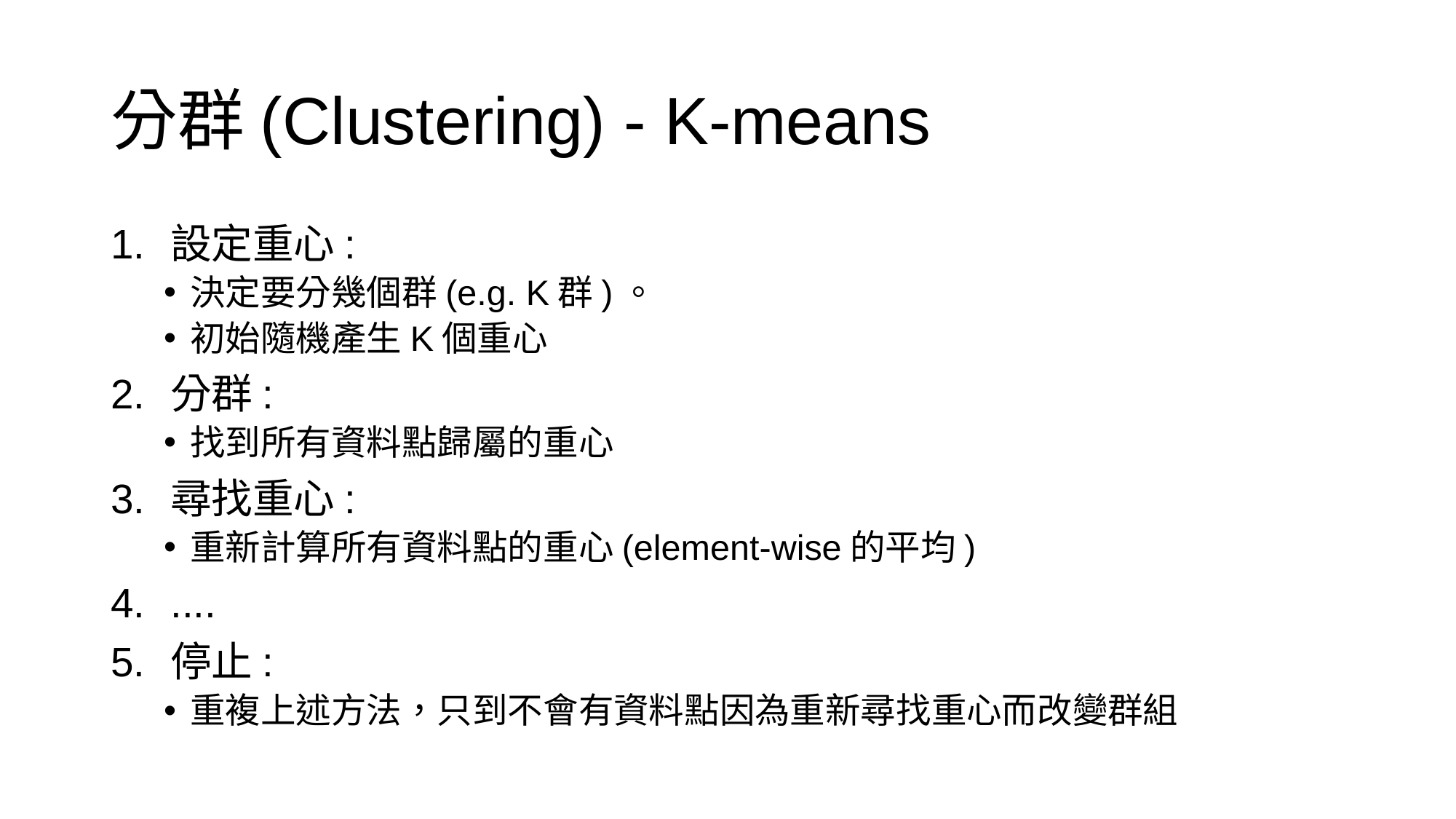

# 分群(Clustering) - K-means
設定重心:
決定要分幾個群(e.g. K群)。
初始隨機產生K個重心
分群:
找到所有資料點歸屬的重心
尋找重心:
重新計算所有資料點的重心(element-wise的平均)
....
停止:
重複上述方法，只到不會有資料點因為重新尋找重心而改變群組